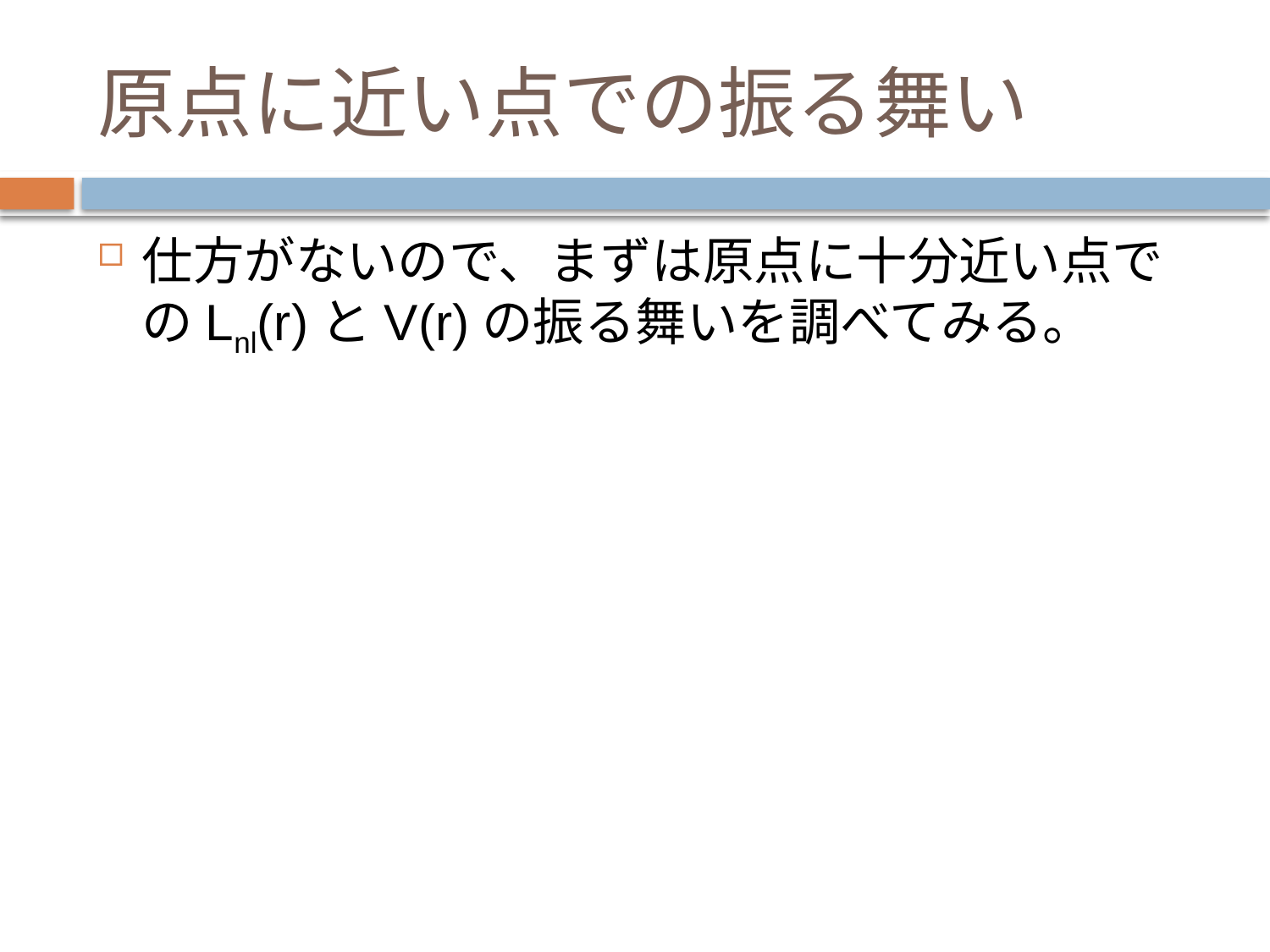

# 原点に近い点での振る舞い
仕方がないので、まずは原点に十分近い点でのLnl(r)とV(r)の振る舞いを調べてみる。